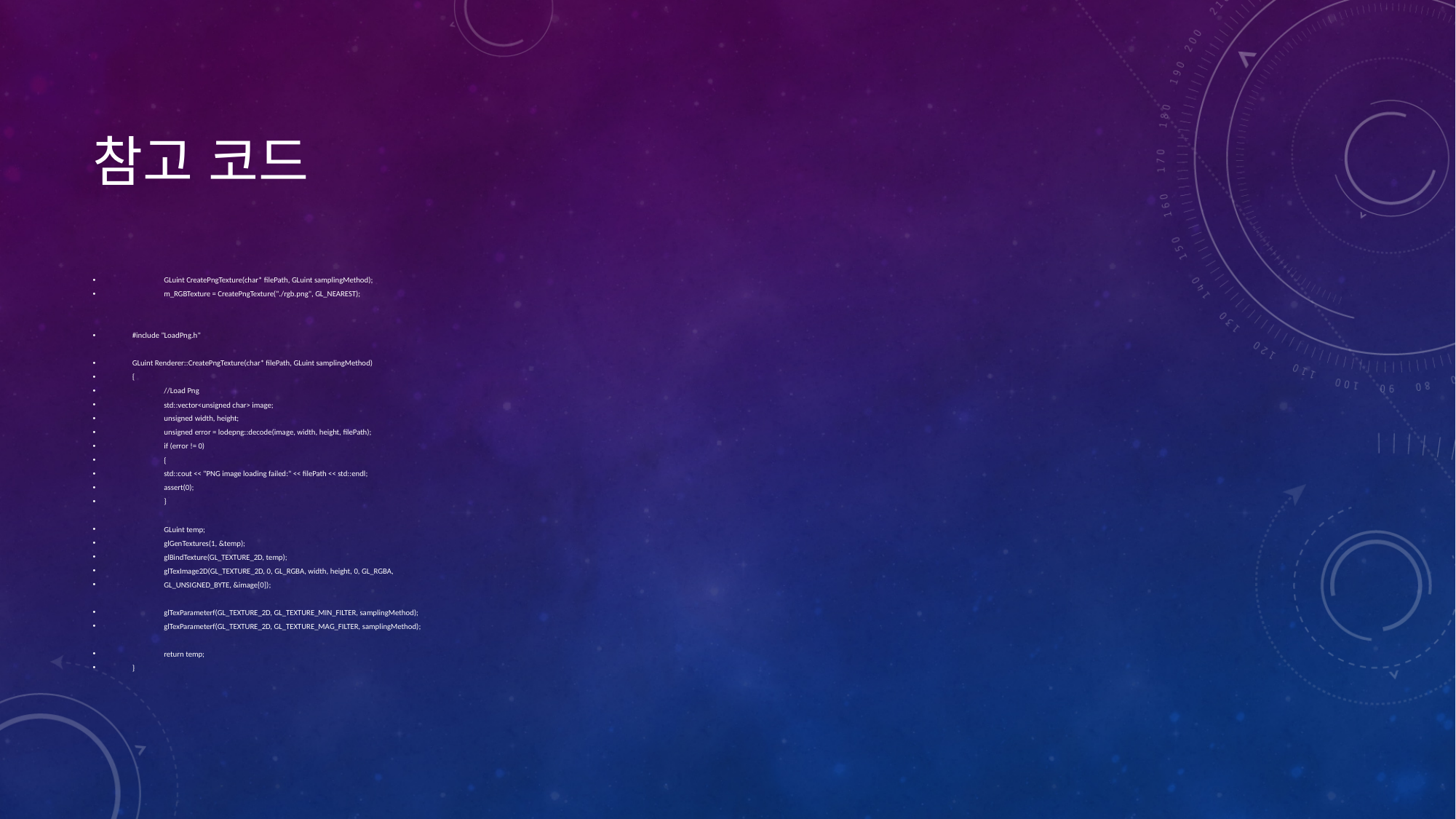

# 참고 코드

	GLuint CreatePngTexture(char* filePath, GLuint samplingMethod);
	m_RGBTexture = CreatePngTexture("./rgb.png", GL_NEAREST);

#include "LoadPng.h"

GLuint Renderer::CreatePngTexture(char* filePath, GLuint samplingMethod)
{
	//Load Png
	std::vector<unsigned char> image;
	unsigned width, height;
	unsigned error = lodepng::decode(image, width, height, filePath);
	if (error != 0)
	{
		std::cout << "PNG image loading failed:" << filePath << std::endl;
		assert(0);
	}

	GLuint temp;
	glGenTextures(1, &temp);
	glBindTexture(GL_TEXTURE_2D, temp);
	glTexImage2D(GL_TEXTURE_2D, 0, GL_RGBA, width, height, 0, GL_RGBA,
		GL_UNSIGNED_BYTE, &image[0]);

	glTexParameterf(GL_TEXTURE_2D, GL_TEXTURE_MIN_FILTER, samplingMethod);
	glTexParameterf(GL_TEXTURE_2D, GL_TEXTURE_MAG_FILTER, samplingMethod);

	return temp;
}